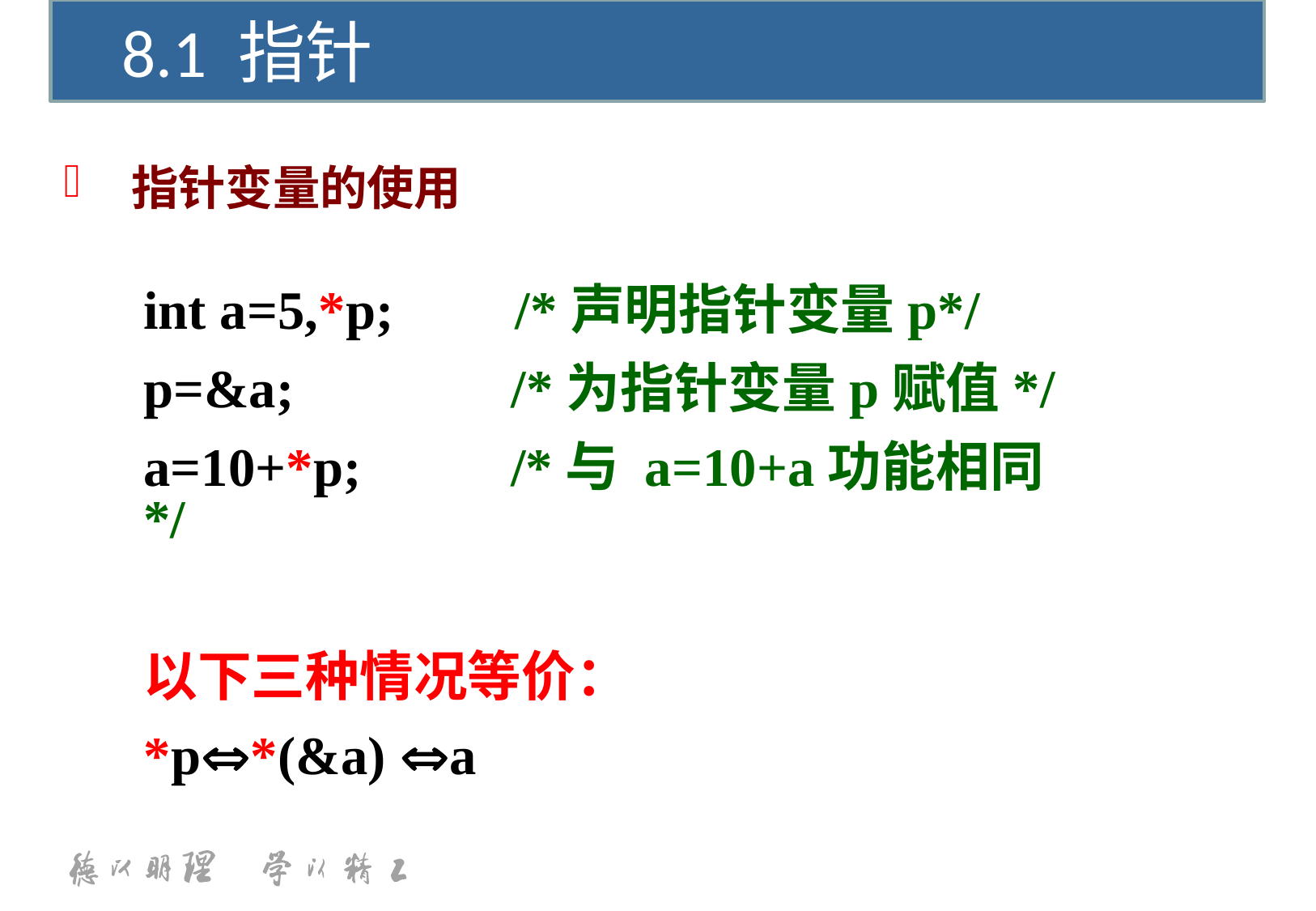

8.1 指针
 指针变量的使用
int a=5,*p;         /*声明指针变量p*/
p=&a;                /*为指针变量p赋值*/
a=10+*p;           /*与 a=10+a功能相同     */

以下三种情况等价：
*p⇔*(&a) ⇔a
21